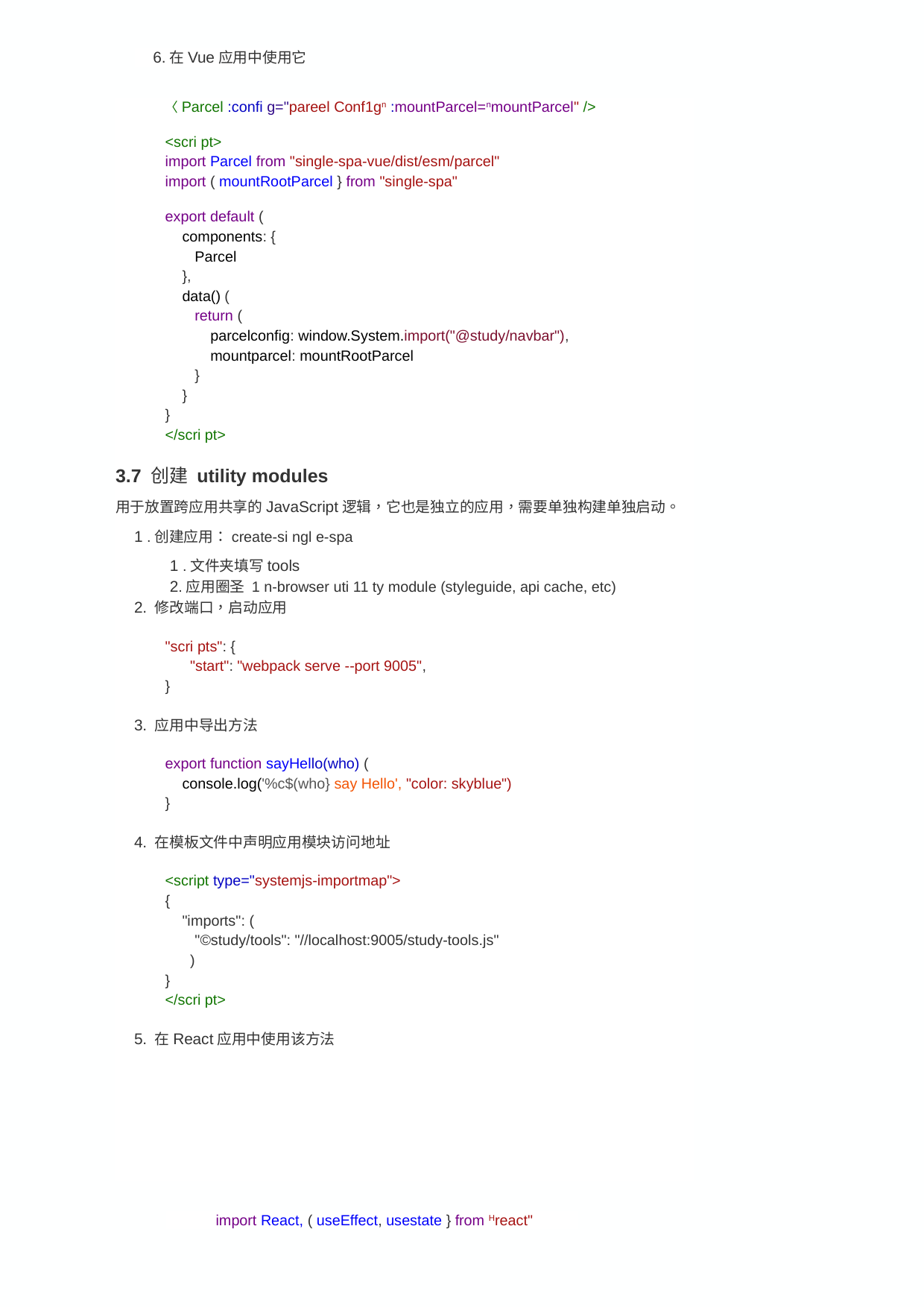

6.在Vue应用中使用它
〈Parcel :confi g="pareel Conf1gn :mountParcel=nmountParcel" />
<scri pt>
import Parcel from "single-spa-vue/dist/esm/parcel"
import ( mountRootParcel } from "single-spa"
export default (
components: {
Parcel
},
data() (
return (
parcelconfig: window.System.import("@study/navbar"),
mountparcel: mountRootParcel
}
}
}
</scri pt>
3.7 创建 utility modules
用于放置跨应用共享的JavaScript逻辑，它也是独立的应用，需要单独构建单独启动。
1 .创建应用：create-si ngl e-spa
1 .文件夹填写tools
2.应用圈圣 1 n-browser uti 11 ty module (styleguide, api cache, etc)
2. 修改端口，启动应用
"scri pts": {
"start": "webpack serve --port 9005",
}
3. 应用中导出方法
export function sayHello(who) (
console.log('%c$(who} say Hello', "color: skyblue")
}
4. 在模板文件中声明应用模块访问地址
<script type="systemjs-importmap">
{
"imports": (
"©study/tools": "//localhost:9005/study-tools.js"
)
}
</scri pt>
5. 在React应用中使用该方法
import React, ( useEffect, usestate } from Hreact"